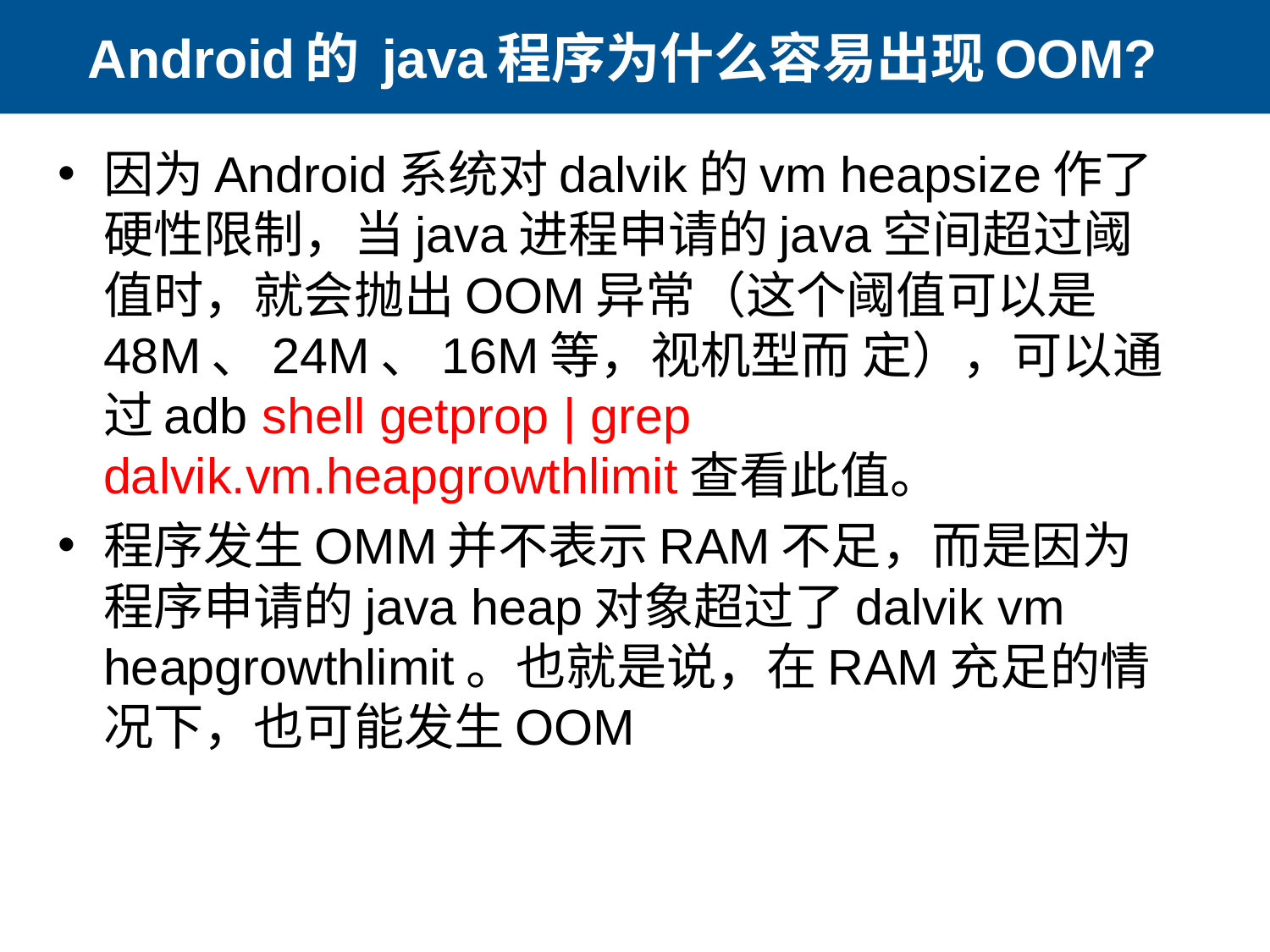

# Android的 java程序为什么容易出现OOM?
因为Android系统对dalvik的vm heapsize作了硬性限制，当java进程申请的java空间超过阈值时，就会抛出OOM异常（这个阈值可以是48M、24M、16M等，视机型而 定），可以通过adb shell getprop | grep dalvik.vm.heapgrowthlimit查看此值。
程序发生OMM并不表示RAM不足，而是因为程序申请的java heap对象超过了dalvik vm heapgrowthlimit。也就是说，在RAM充足的情况下，也可能发生OOM